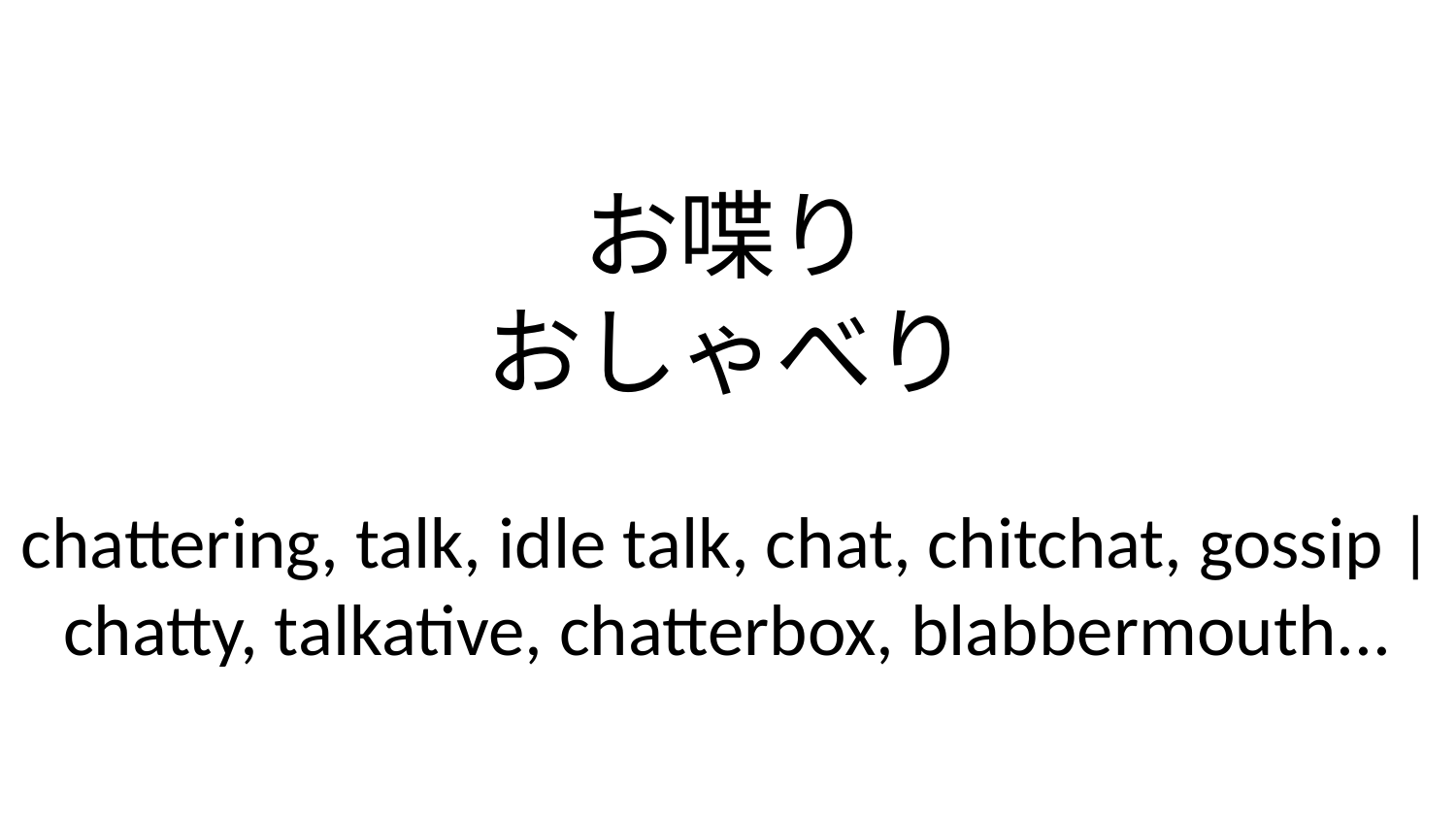

お喋り
おしゃべり
chattering, talk, idle talk, chat, chitchat, gossip | chatty, talkative, chatterbox, blabbermouth...
511-525